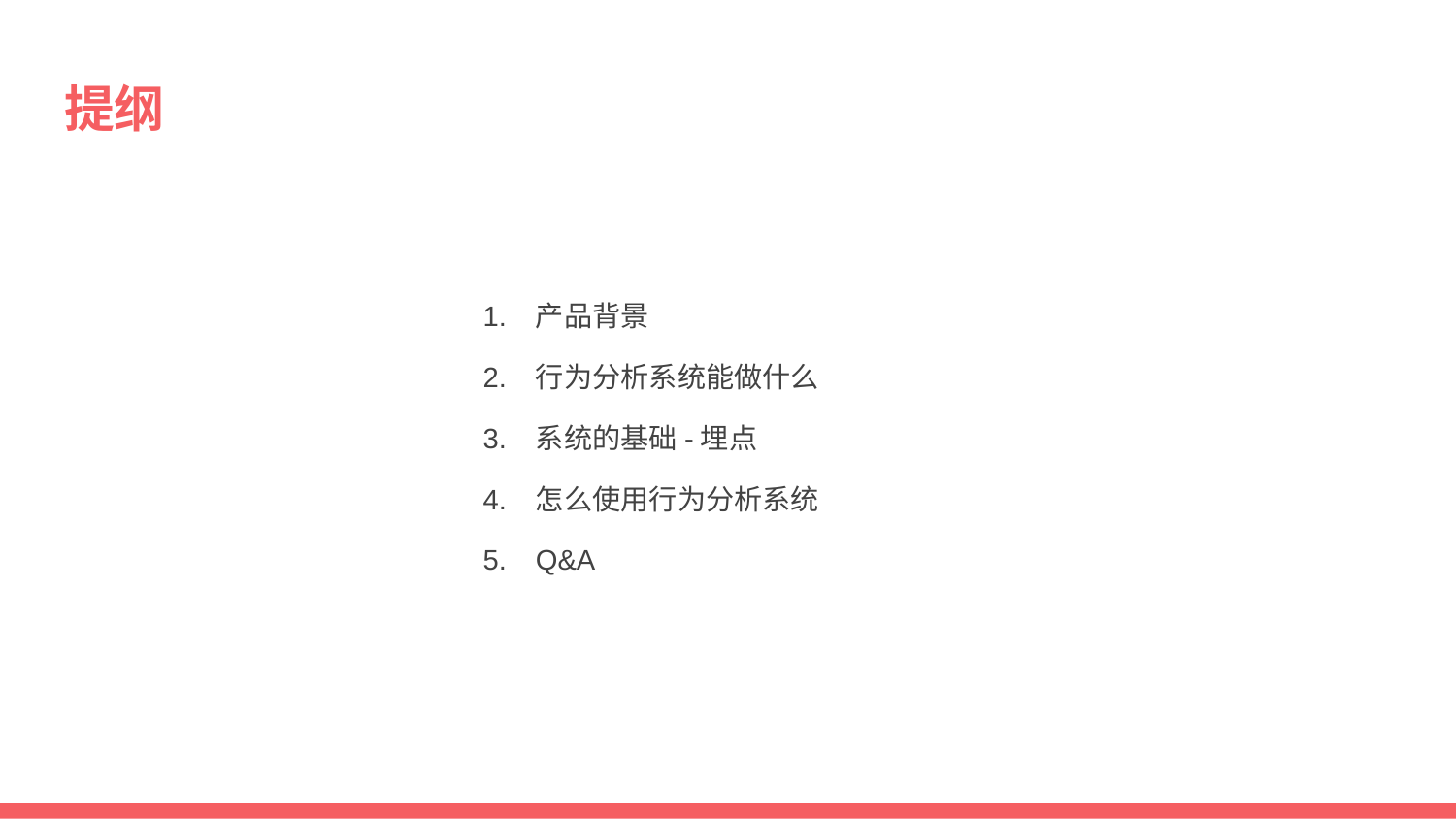

# 提纲
产品背景
行为分析系统能做什么
系统的基础-埋点
怎么使用行为分析系统
Q&A